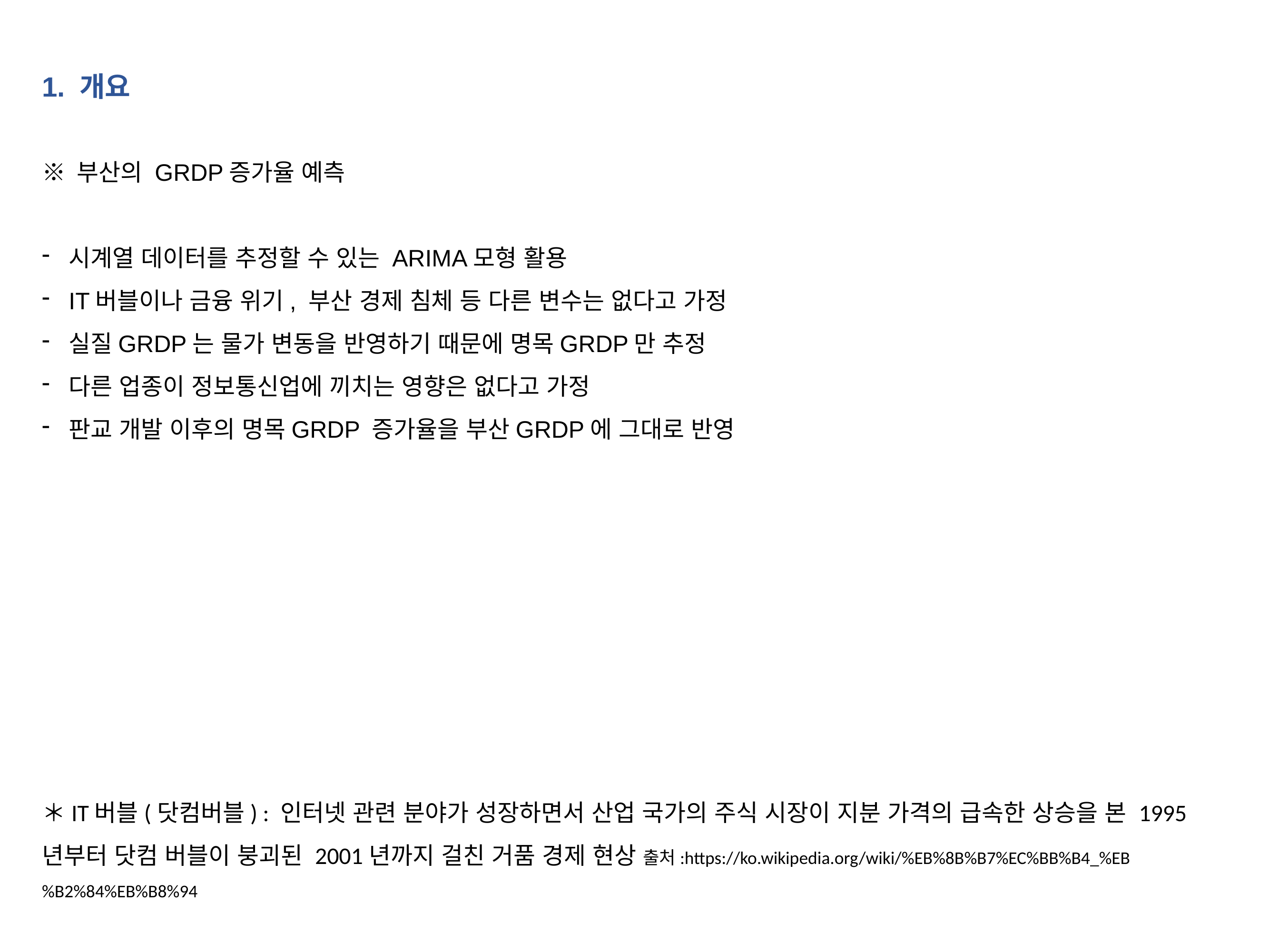

1. 개요
※ 부산의 GRDP증가율 예측

시계열 데이터를 추정할 수 있는 ARIMA모형 활용
IT버블이나 금융 위기, 부산 경제 침체 등 다른 변수는 없다고 가정
실질GRDP는 물가 변동을 반영하기 때문에 명목GRDP만 추정
다른 업종이 정보통신업에 끼치는 영향은 없다고 가정
판교 개발 이후의 명목GRDP 증가율을 부산GRDP에 그대로 반영
＊IT버블(닷컴버블) : 인터넷 관련 분야가 성장하면서 산업 국가의 주식 시장이 지분 가격의 급속한 상승을 본 1995년부터 닷컴 버블이 붕괴된 2001년까지 걸친 거품 경제 현상 출처:https://ko.wikipedia.org/wiki/%EB%8B%B7%EC%BB%B4_%EB%B2%84%EB%B8%94